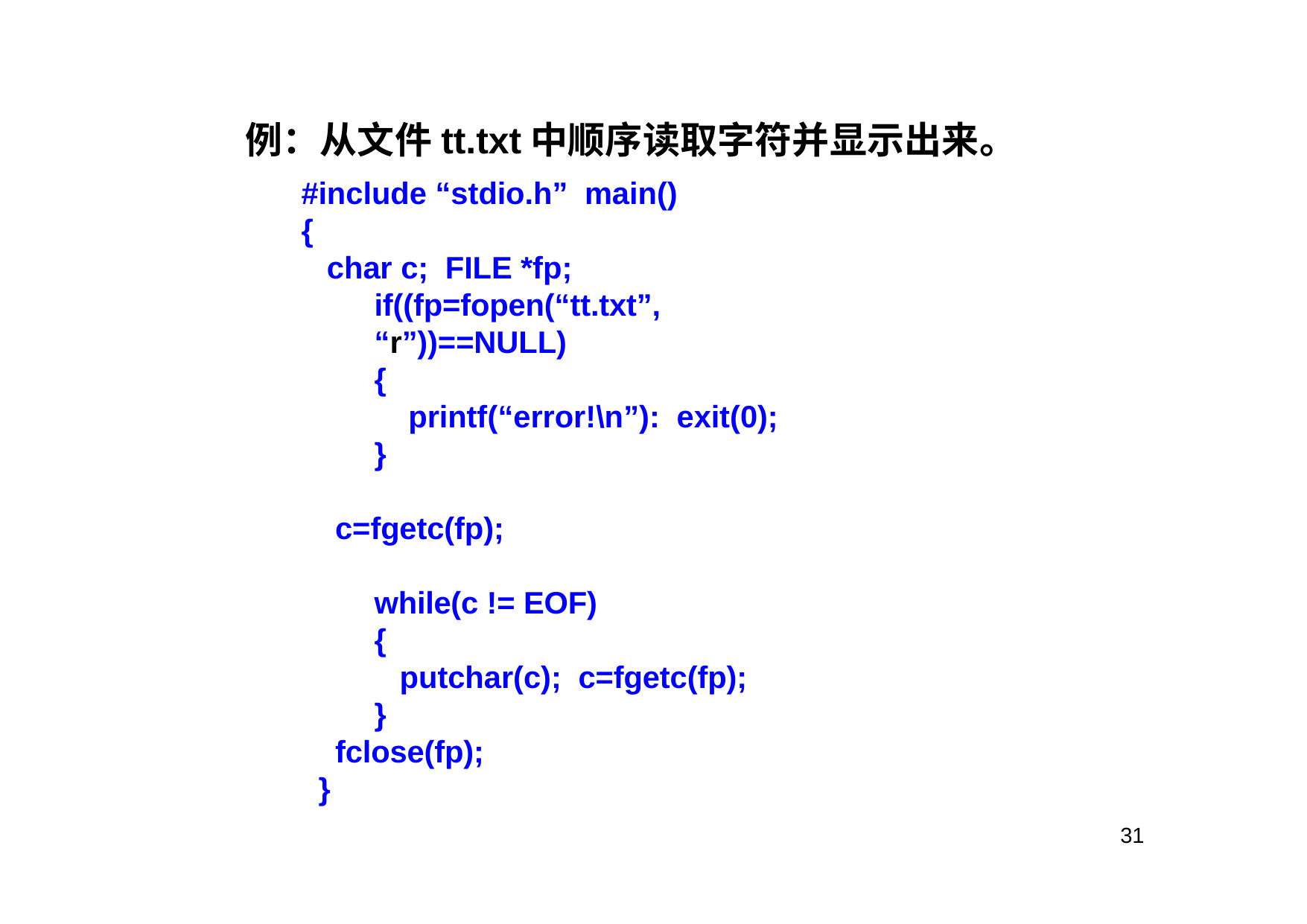

# 例：从文件tt.txt中顺序读取字符并显示出来。
#include “stdio.h”  main()
{
 char c;  FILE *fp;
if((fp=fopen(“tt.txt”, “r”))==NULL)
{
printf(“error!\n”):  exit(0);
}

  c=fgetc(fp);

while(c != EOF)
{
putchar(c);  c=fgetc(fp);
}
  fclose(fp);
}

31